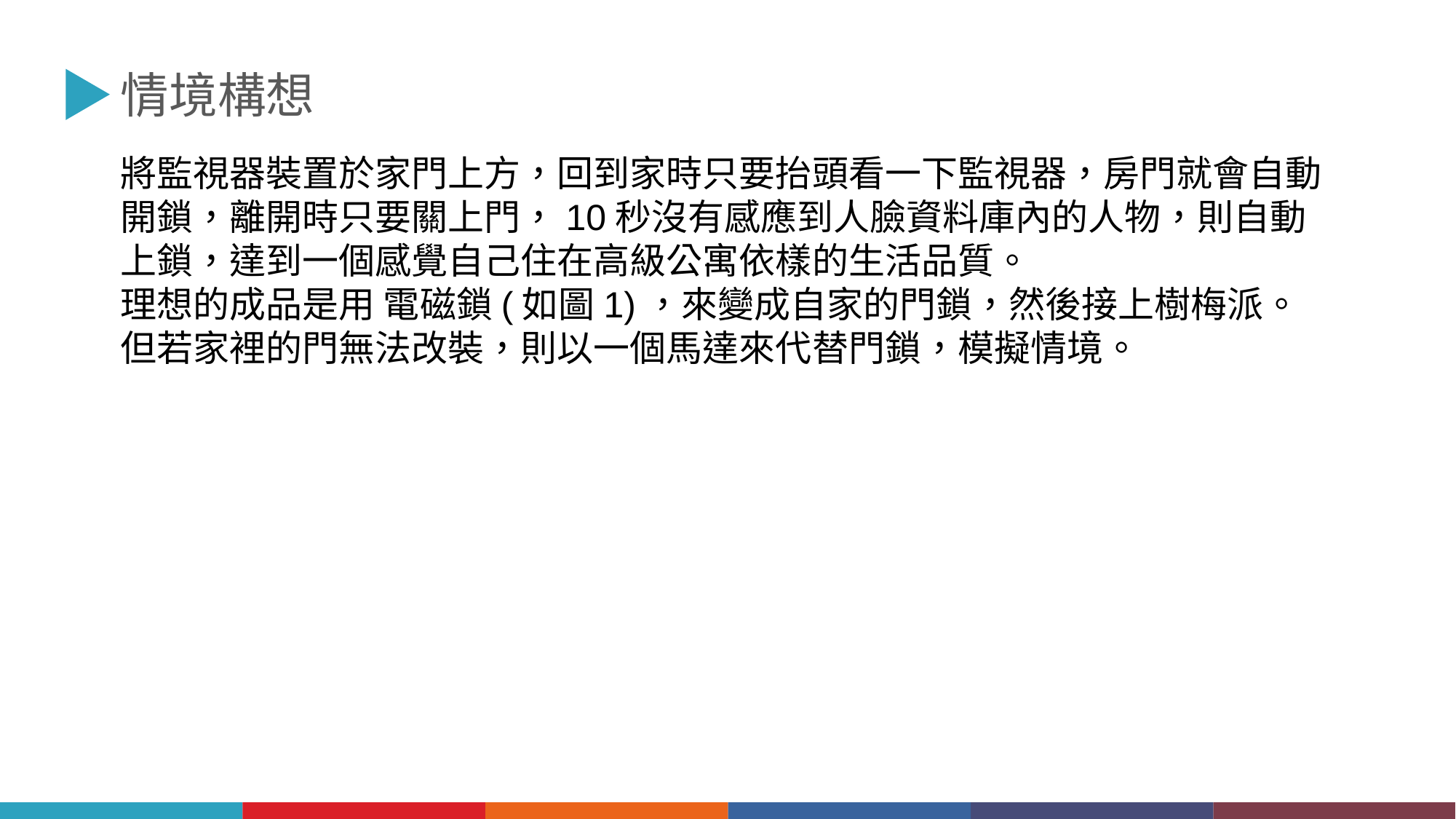

情境構想

將監視器裝置於家門上方，回到家時只要抬頭看一下監視器，房門就會自動開鎖，離開時只要關上門，10秒沒有感應到人臉資料庫內的人物，則自動上鎖，達到一個感覺自己住在高級公寓依樣的生活品質。
理想的成品是用 電磁鎖(如圖1)，來變成自家的門鎖，然後接上樹梅派。但若家裡的門無法改裝，則以一個馬達來代替門鎖，模擬情境。